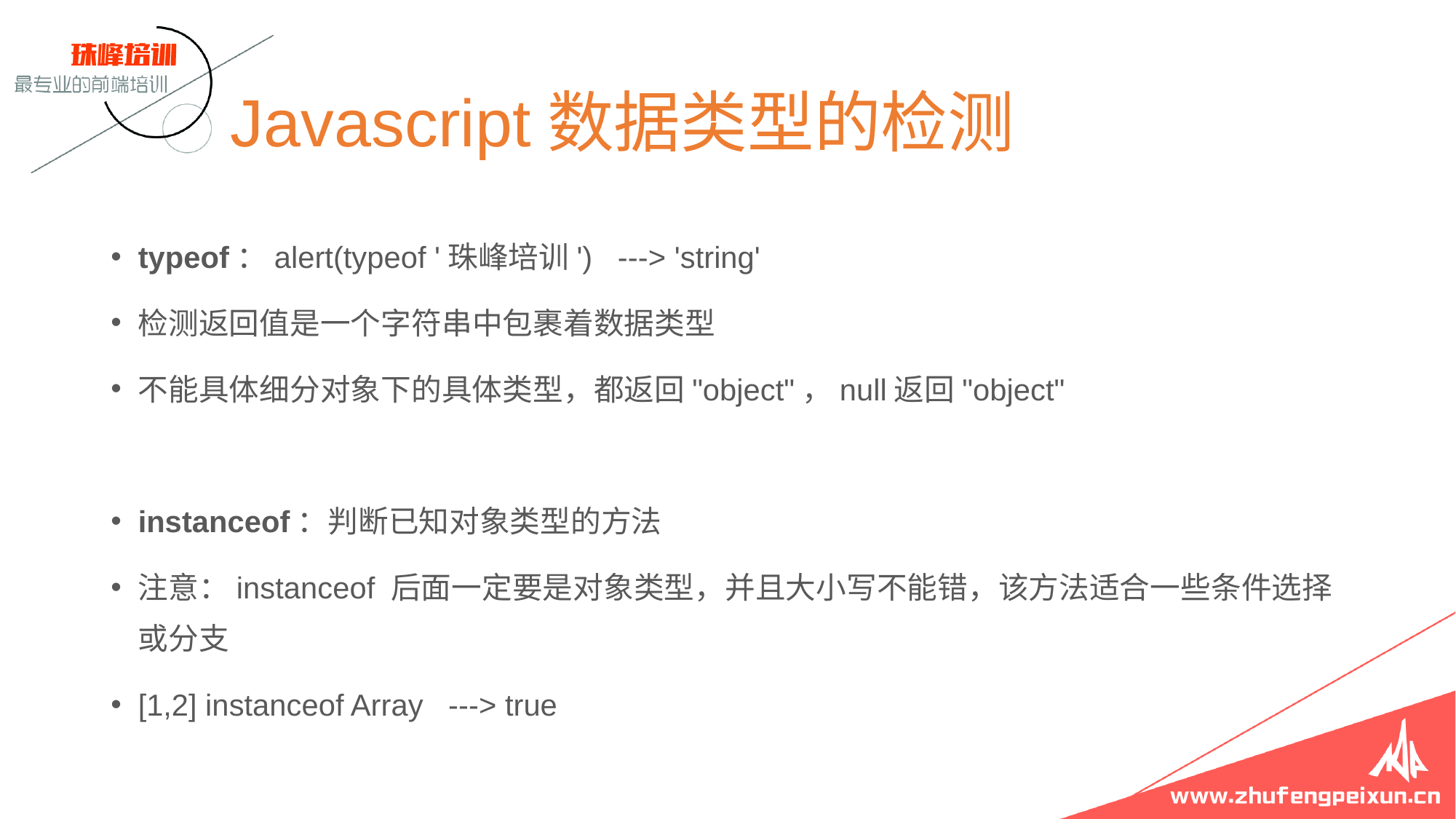

# Javascript数据类型的检测
typeof：alert(typeof '珠峰培训')   ---> 'string'
检测返回值是一个字符串中包裹着数据类型
不能具体细分对象下的具体类型，都返回"object"，null返回"object"

instanceof：判断已知对象类型的方法
注意：instanceof 后面一定要是对象类型，并且大小写不能错，该方法适合一些条件选择或分支
[1,2] instanceof Array   ---> true